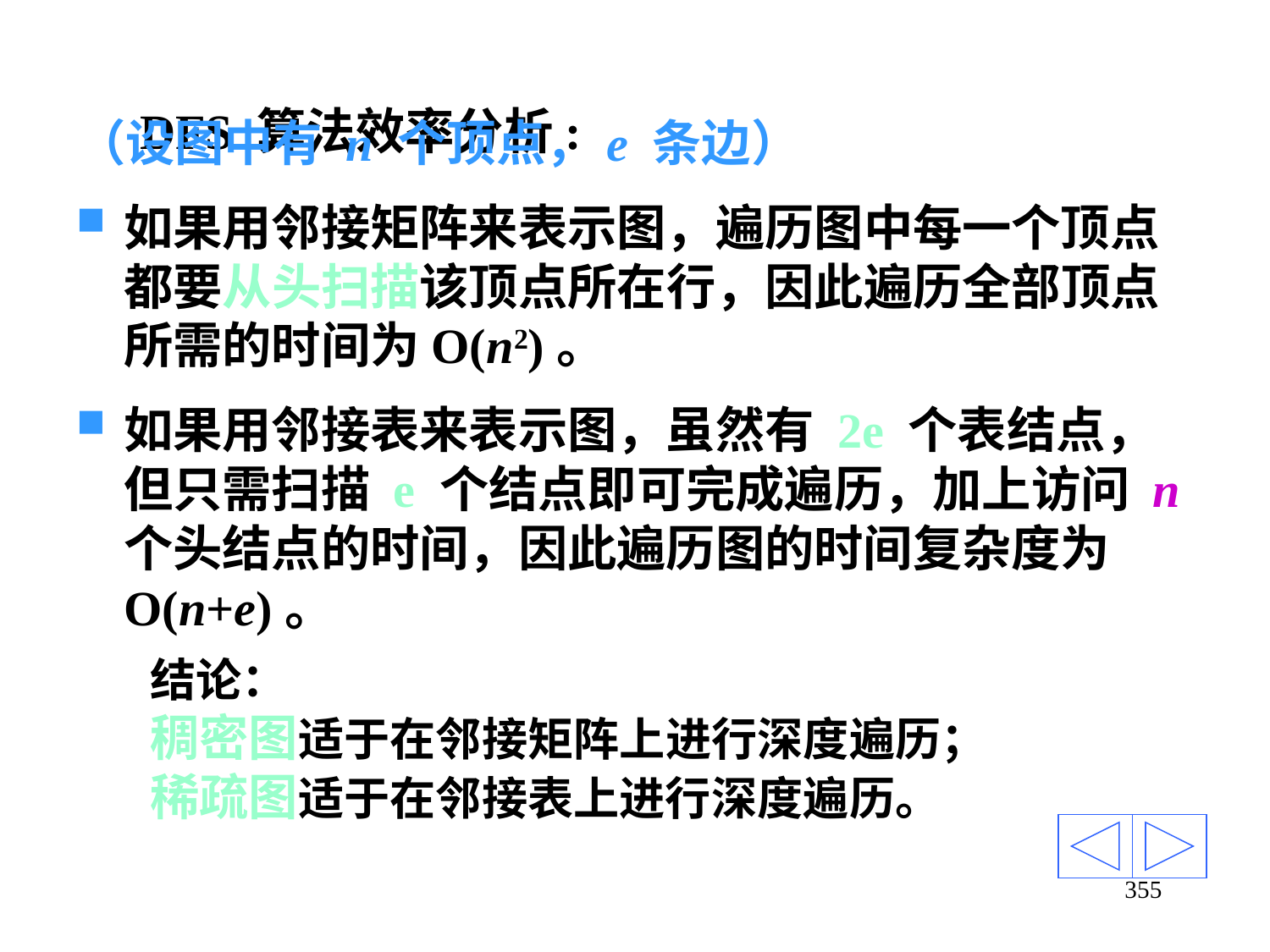

# DFS 算法效率分析:
（设图中有 n 个顶点，e 条边）
如果用邻接矩阵来表示图，遍历图中每一个顶点都要从头扫描该顶点所在行，因此遍历全部顶点所需的时间为O(n2)。
如果用邻接表来表示图，虽然有 2e 个表结点，但只需扫描 e 个结点即可完成遍历，加上访问 n个头结点的时间，因此遍历图的时间复杂度为O(n+e)。
结论：
稠密图适于在邻接矩阵上进行深度遍历；
稀疏图适于在邻接表上进行深度遍历。

355